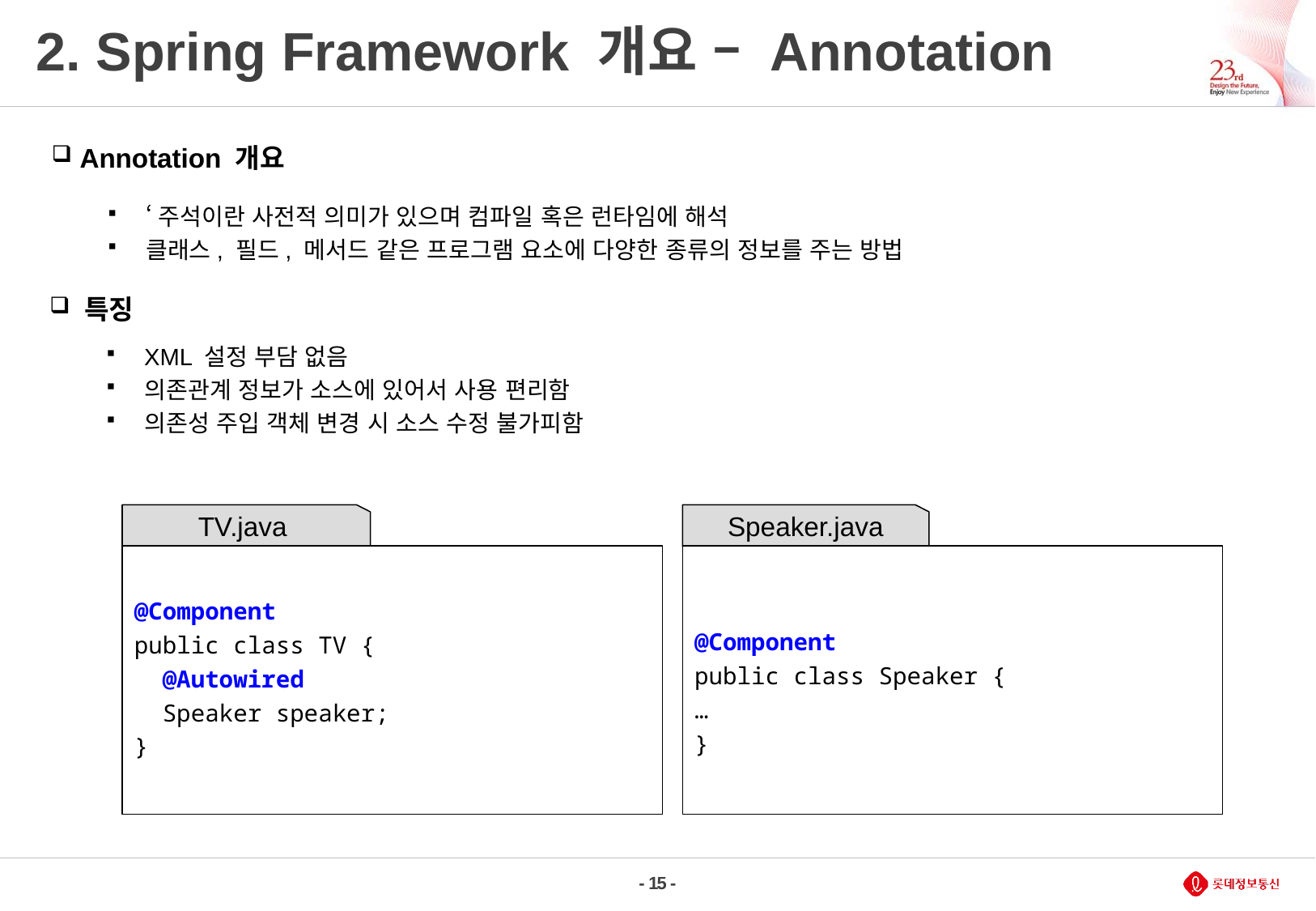

# 2. Spring Framework 개요 – Annotation
 Annotation 개요
‘주석이란 사전적 의미가 있으며 컴파일 혹은 런타임에 해석
클래스, 필드, 메서드 같은 프로그램 요소에 다양한 종류의 정보를 주는 방법
 특징
XML 설정 부담 없음
의존관계 정보가 소스에 있어서 사용 편리함
의존성 주입 객체 변경 시 소스 수정 불가피함
TV.java
@Component
public class TV {
  @Autowired
  Speaker speaker;
}
Speaker.java

@Component
public class Speaker {
…
}
- 15 -